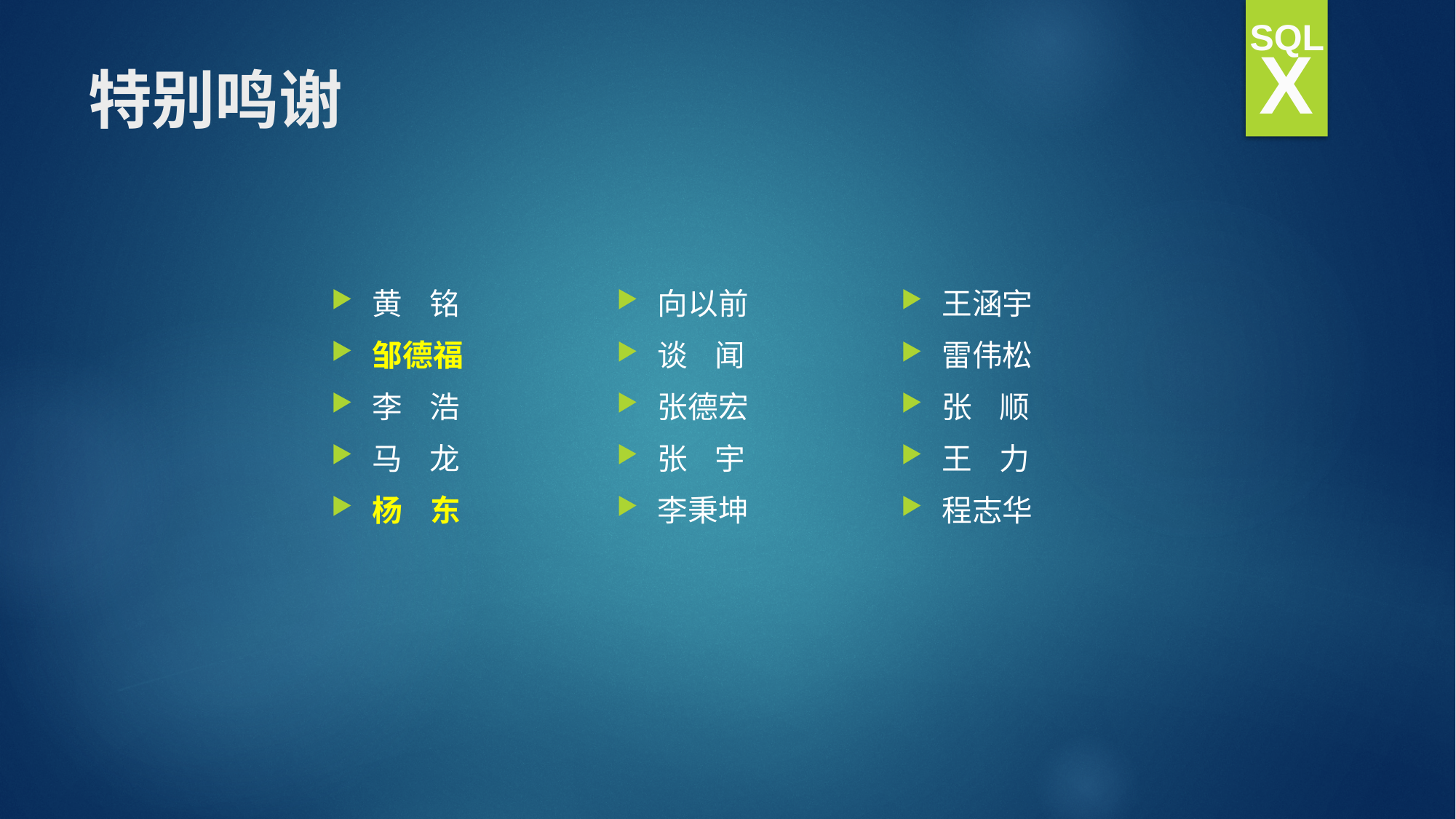

SQL
X
# 特别鸣谢
向以前
谈    闻
张德宏
张    宇
李秉坤

王涵宇
雷伟松
张    顺
王    力
程志华

黄    铭
邹德福
李    浩
马    龙
杨    东